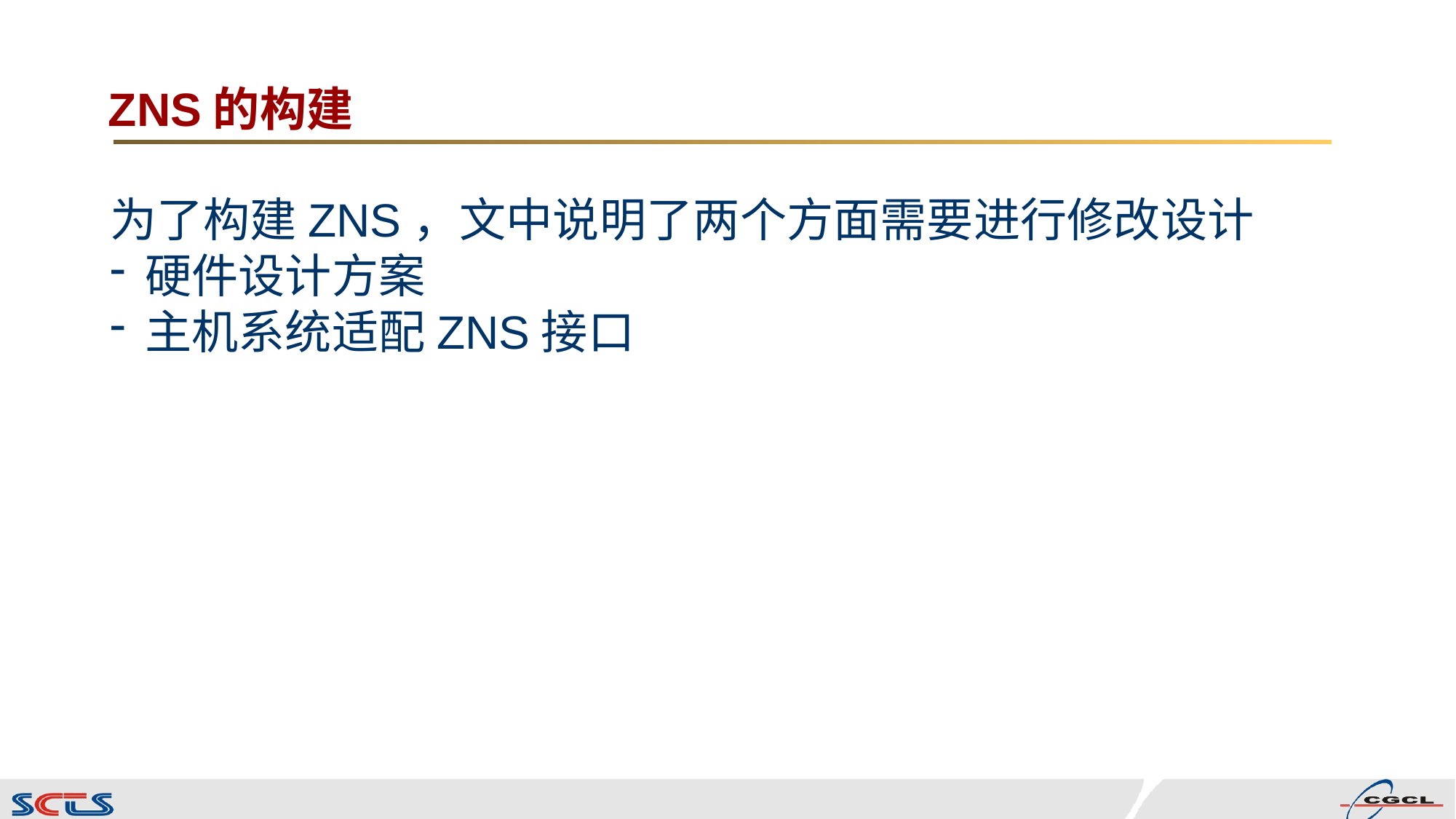

# ZNS的构建
为了构建ZNS，文中说明了两个方面需要进行修改设计
硬件设计方案
主机系统适配ZNS接口